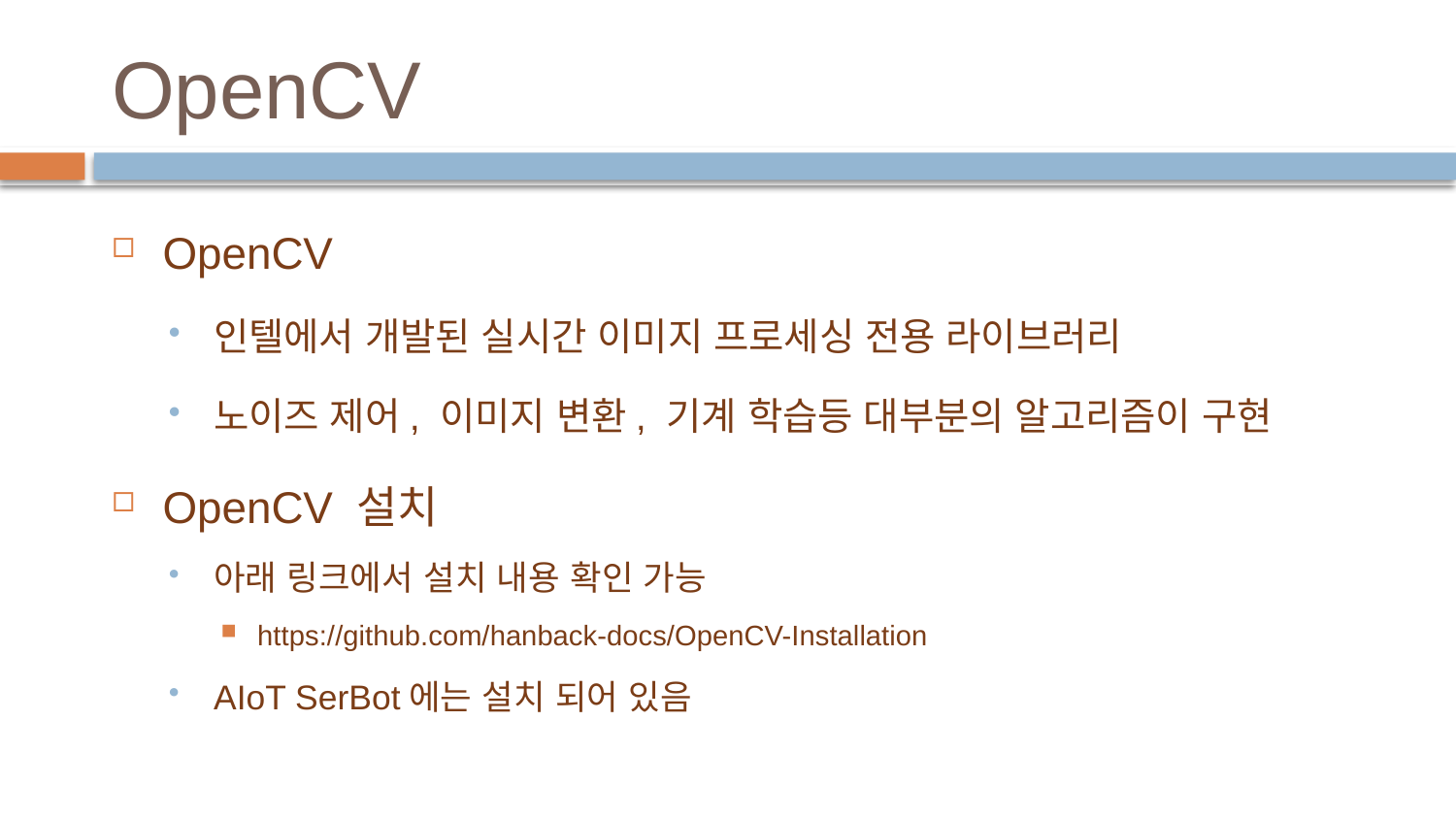

# OpenCV
OpenCV
인텔에서 개발된 실시간 이미지 프로세싱 전용 라이브러리
노이즈 제어, 이미지 변환, 기계 학습등 대부분의 알고리즘이 구현
OpenCV 설치
아래 링크에서 설치 내용 확인 가능
https://github.com/hanback-docs/OpenCV-Installation
AIoT SerBot에는 설치 되어 있음